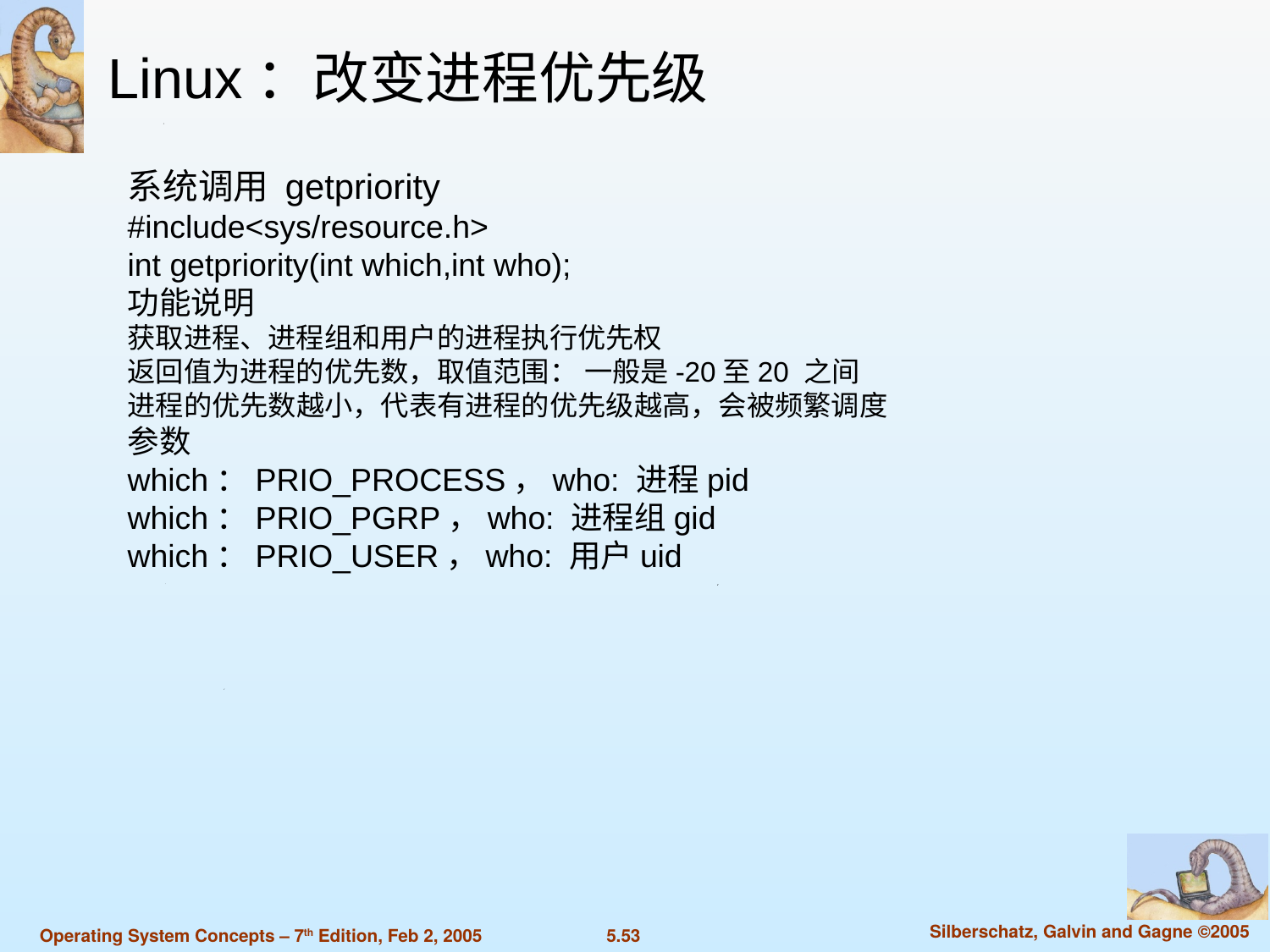

Linux：改变进程优先级
系统调用 getpriority
#include<sys/resource.h>
int getpriority(int which,int who);
功能说明
获取进程、进程组和用户的进程执行优先权
返回值为进程的优先数，取值范围： 一般是-20至20 之间
进程的优先数越小，代表有进程的优先级越高，会被频繁调度
参数
which：PRIO_PROCESS，who: 进程pid
which：PRIO_PGRP，who: 进程组gid
which：PRIO_USER，who: 用户uid